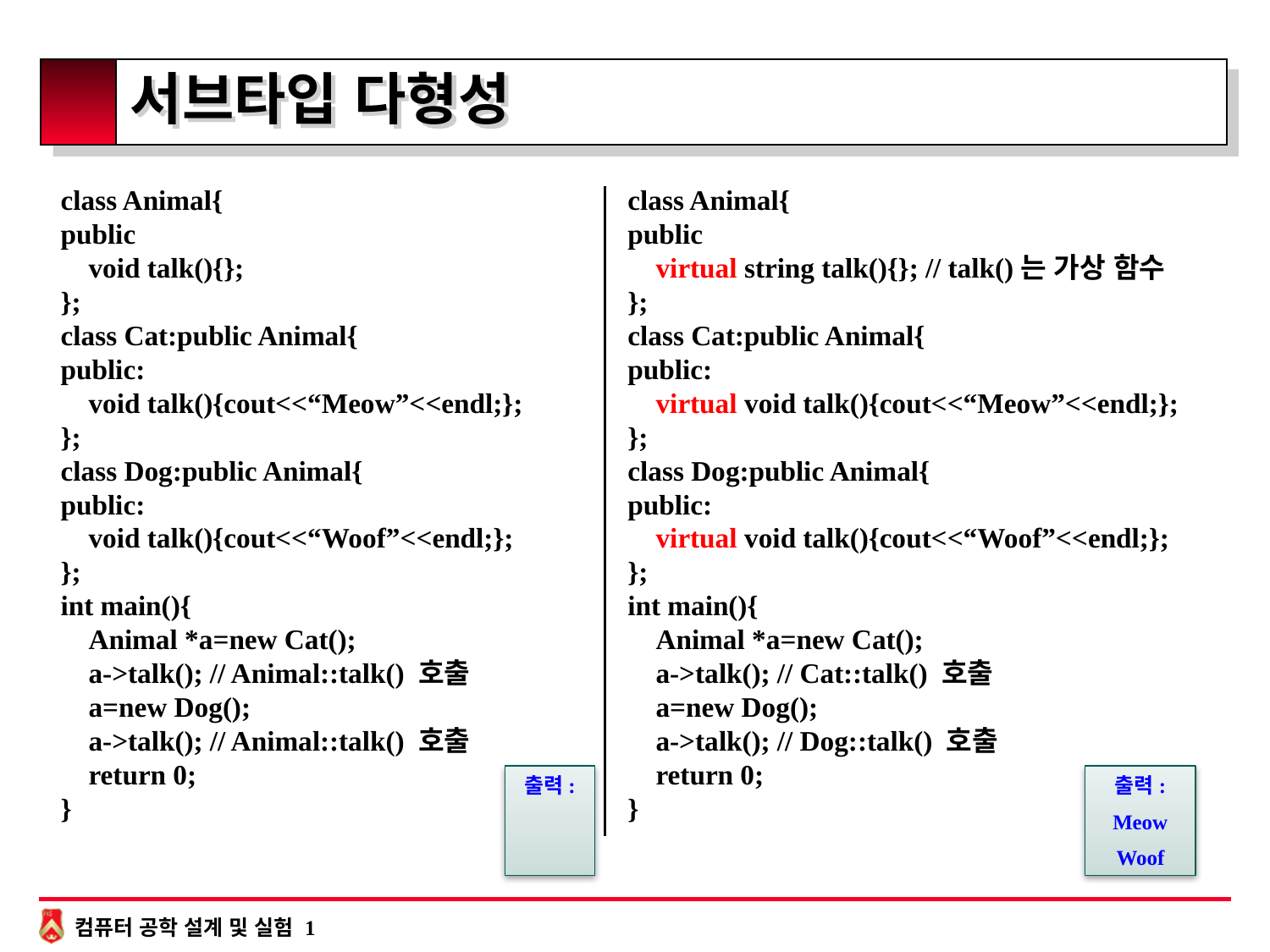

# 서브타입 다형성
class Animal{
public
    void talk(){};
};
class Cat:public Animal{
public:
    void talk(){cout<<“Meow”<<endl;};
};
class Dog:public Animal{
public:
    void talk(){cout<<“Woof”<<endl;};
};
int main(){
    Animal *a=new Cat();
    a->talk(); // Animal::talk() 호출
    a=new Dog();
    a->talk(); // Animal::talk() 호출
    return 0;
}
class Animal{
public
    virtual string talk(){}; // talk()는 가상 함수
};
class Cat:public Animal{
public:
    virtual void talk(){cout<<“Meow”<<endl;};
};
class Dog:public Animal{
public:
    virtual void talk(){cout<<“Woof”<<endl;};
};
int main(){
    Animal *a=new Cat();
    a->talk(); // Cat::talk() 호출
    a=new Dog();
    a->talk(); // Dog::talk() 호출
    return 0;
}
출력:

출력:
Meow
Woof